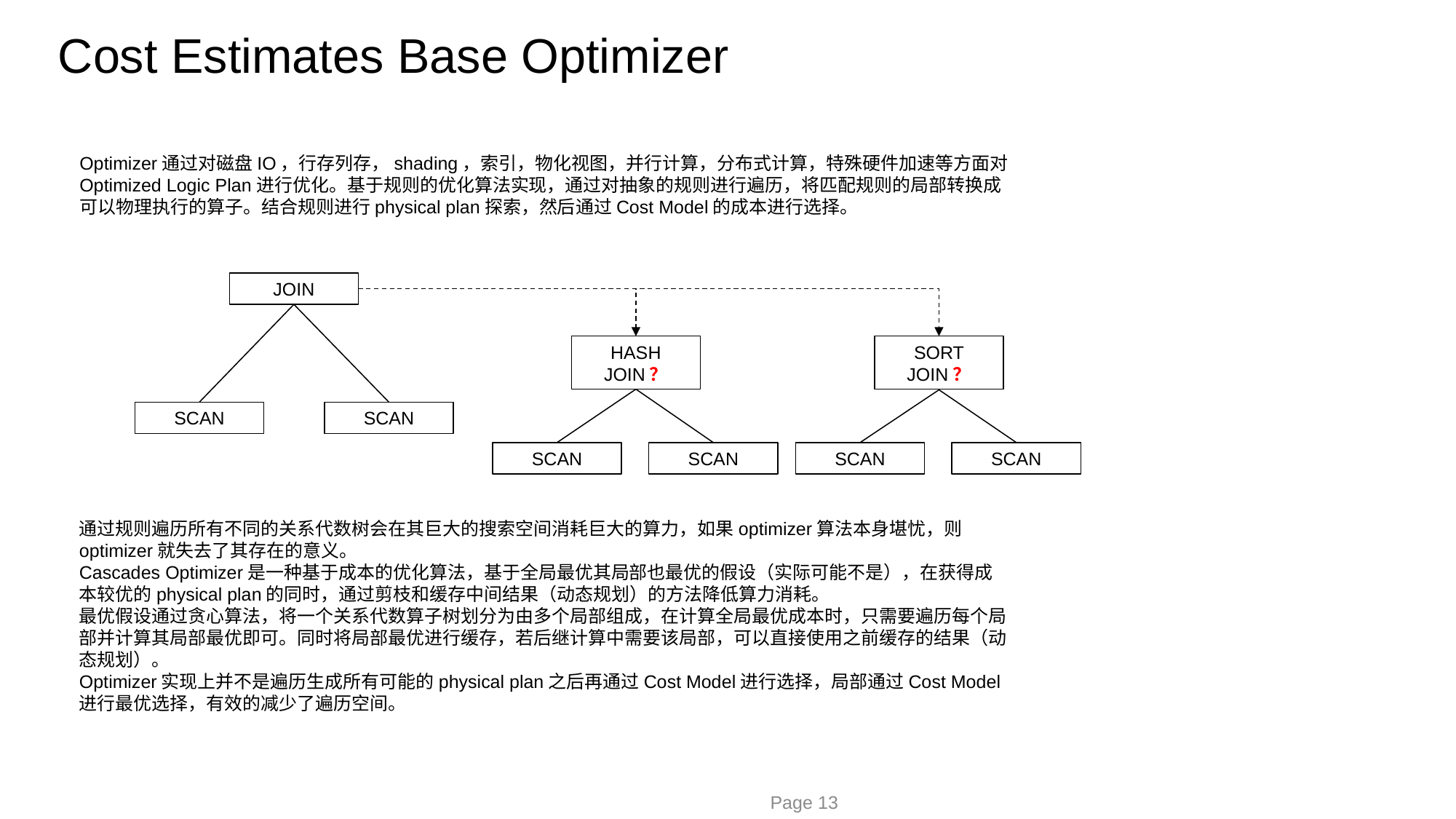

# Cost Estimates Base Optimizer
Optimizer通过对磁盘IO，行存列存，shading，索引，物化视图，并行计算，分布式计算，特殊硬件加速等方面对Optimized Logic Plan进行优化。基于规则的优化算法实现，通过对抽象的规则进行遍历，将匹配规则的局部转换成可以物理执行的算子。结合规则进行physical plan探索，然后通过Cost Model的成本进行选择。
JOIN
SORT
JOIN？
HASH
JOIN？
SCAN
SCAN
SCAN
SCAN
SCAN
SCAN
通过规则遍历所有不同的关系代数树会在其巨大的搜索空间消耗巨大的算力，如果optimizer算法本身堪忧，则optimizer就失去了其存在的意义。
Cascades Optimizer是一种基于成本的优化算法，基于全局最优其局部也最优的假设（实际可能不是），在获得成本较优的physical plan的同时，通过剪枝和缓存中间结果（动态规划）的方法降低算力消耗。
最优假设通过贪心算法，将一个关系代数算子树划分为由多个局部组成，在计算全局最优成本时，只需要遍历每个局部并计算其局部最优即可。同时将局部最优进行缓存，若后继计算中需要该局部，可以直接使用之前缓存的结果（动态规划）。
Optimizer实现上并不是遍历生成所有可能的physical plan之后再通过Cost Model进行选择，局部通过Cost Model进行最优选择，有效的减少了遍历空间。
Page 13